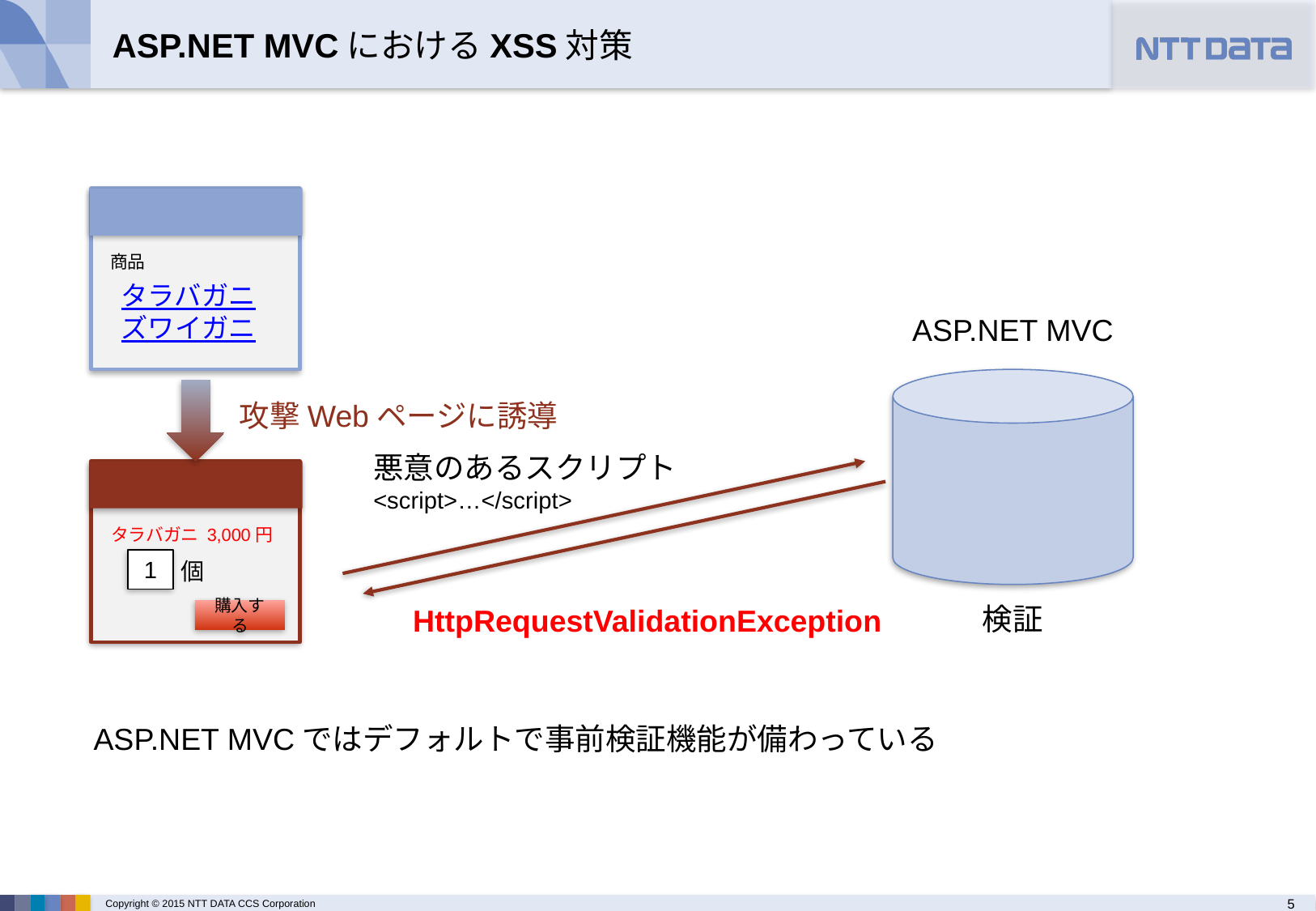

# ASP.NET MVCにおけるXSS対策

商品
タラバガニ
ズワイガニ
ASP.NET MVC

攻撃Webページに誘導

悪意のあるスクリプト
<script>…</script>

タラバガニ 3,000円
1
購入する
個
検証
HttpRequestValidationException
ASP.NET MVCではデフォルトで事前検証機能が備わっている